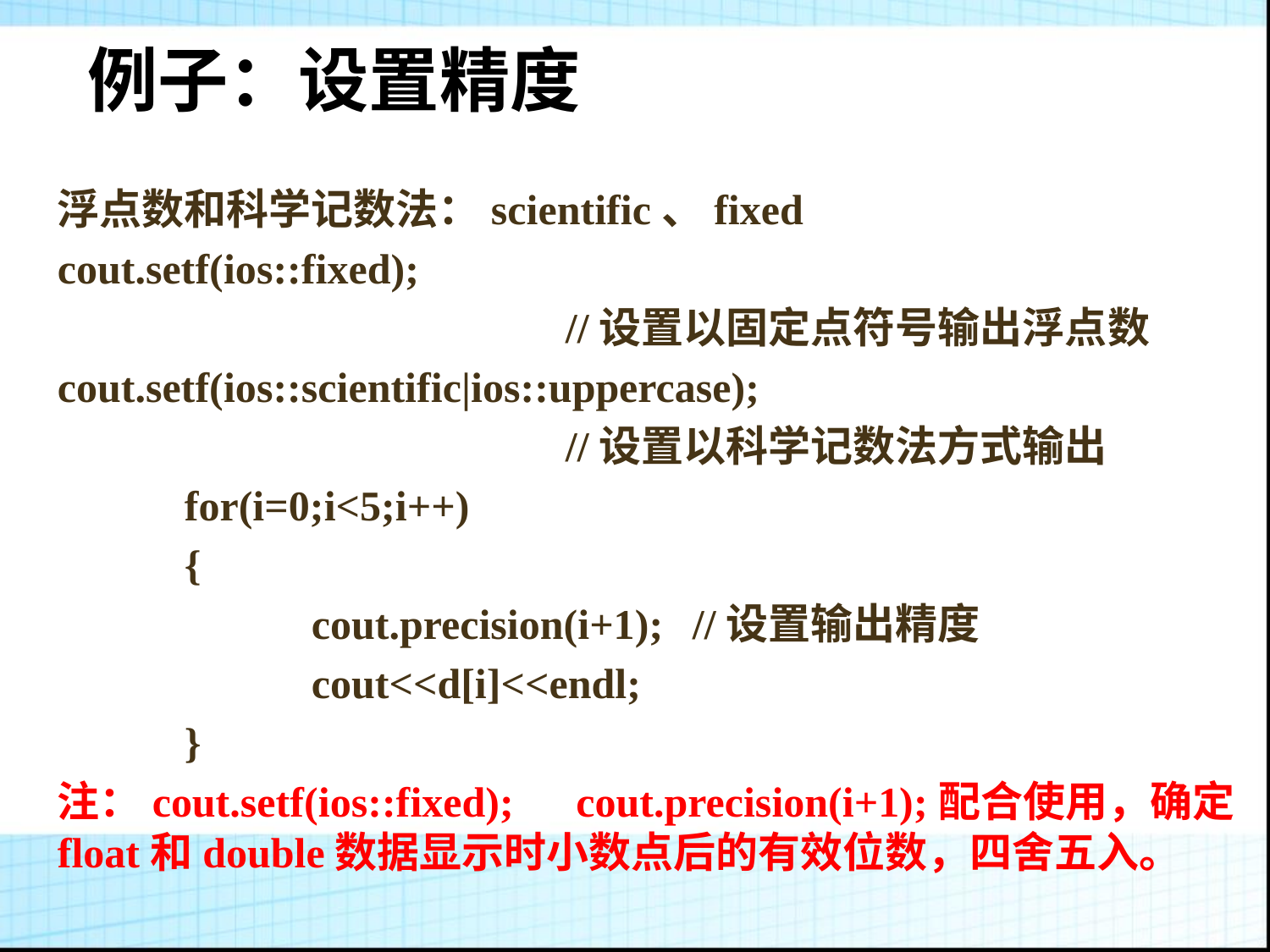

例子：设置精度
浮点数和科学记数法：scientific、fixed
cout.setf(ios::fixed);
				//设置以固定点符号输出浮点数
cout.setf(ios::scientific|ios::uppercase);
				//设置以科学记数法方式输出
	for(i=0;i<5;i++)
	{
		cout.precision(i+1);	//设置输出精度
		cout<<d[i]<<endl;
	}
注：cout.setf(ios::fixed);	 cout.precision(i+1);配合使用，确定float和double数据显示时小数点后的有效位数，四舍五入。